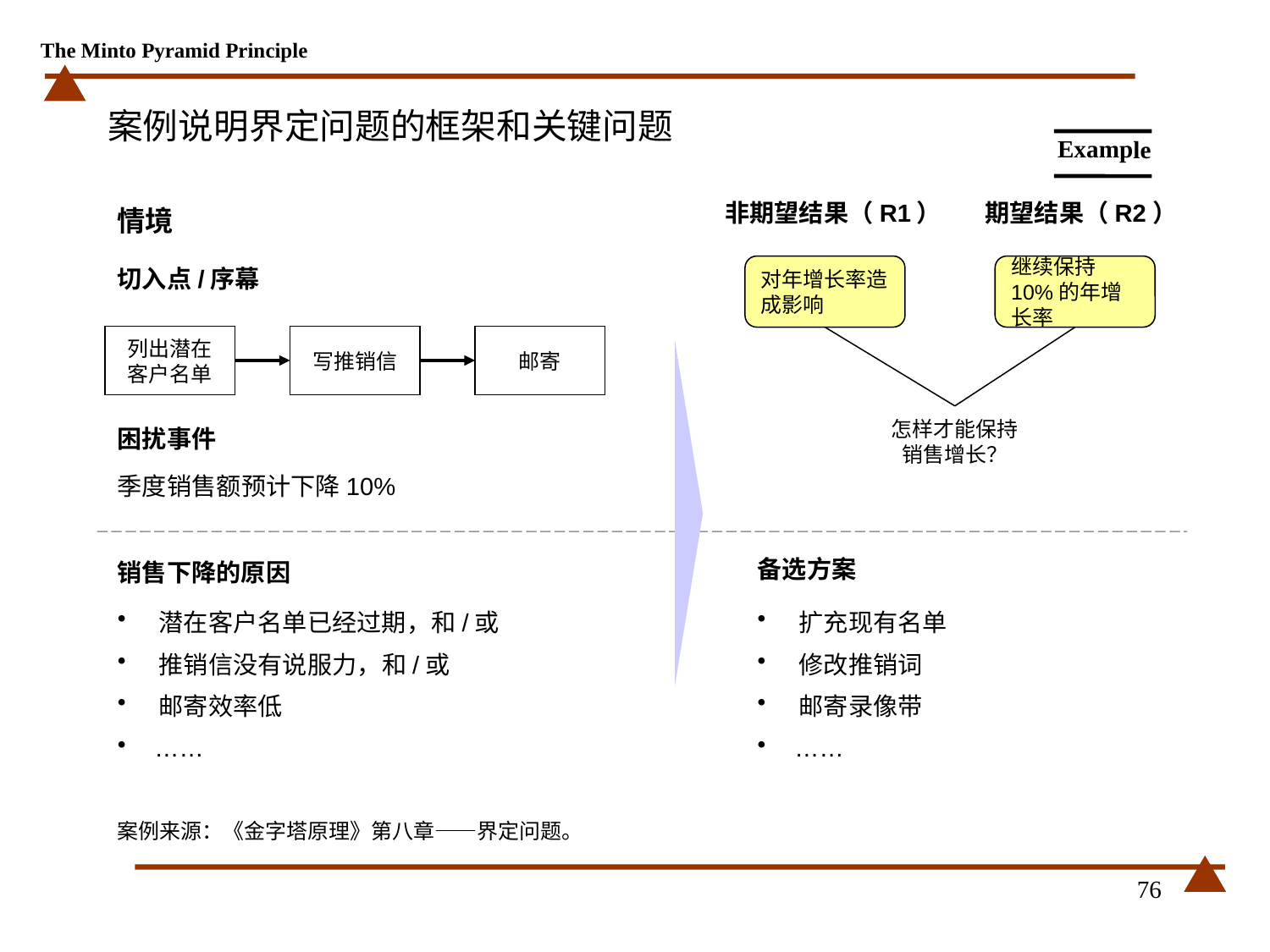

# 案例说明界定问题的框架和关键问题
Example

情境
非期望结果（R1）
期望结果（R2）
对年增长率造成影响
继续保持10%的年增长率
切入点/序幕
列出潜在客户名单
写推销信
邮寄
怎样才能保持销售增长？
困扰事件
季度销售额预计下降10%

备选方案
销售下降的原因
 潜在客户名单已经过期，和/或
 推销信没有说服力，和/或
 邮寄效率低
 ……
 扩充现有名单
 修改推销词
 邮寄录像带
 ……
案例来源：《金字塔原理》第八章——界定问题。
76